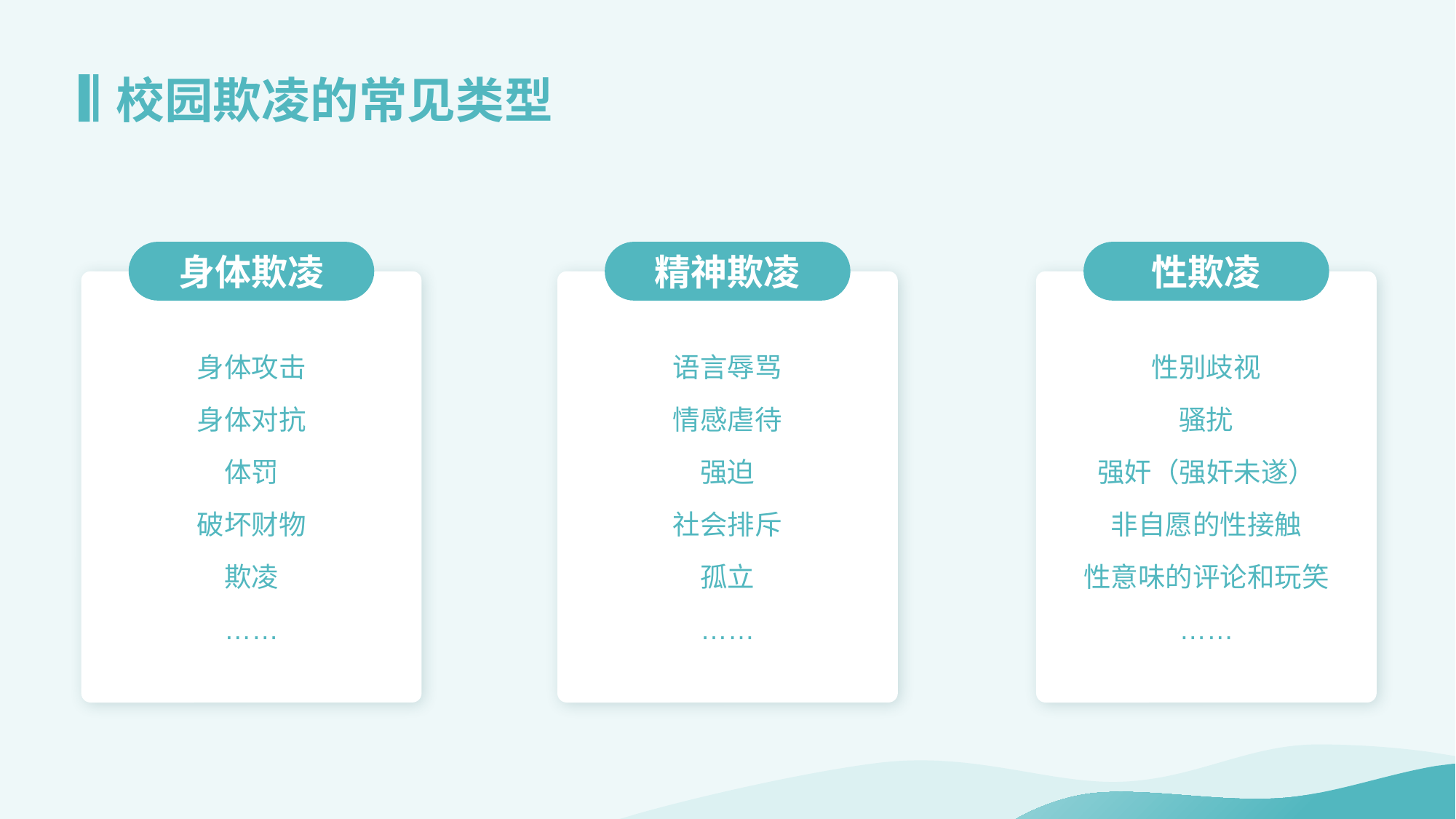

# 校园欺凌的常见类型
身体欺凌

身体攻击
身体对抗
体罚
破坏财物
欺凌
……
精神欺凌

语言辱骂
情感虐待
强迫
社会排斥
孤立
……
性欺凌

性别歧视
骚扰
强奸（强奸未遂）
非自愿的性接触
性意味的评论和玩笑
……